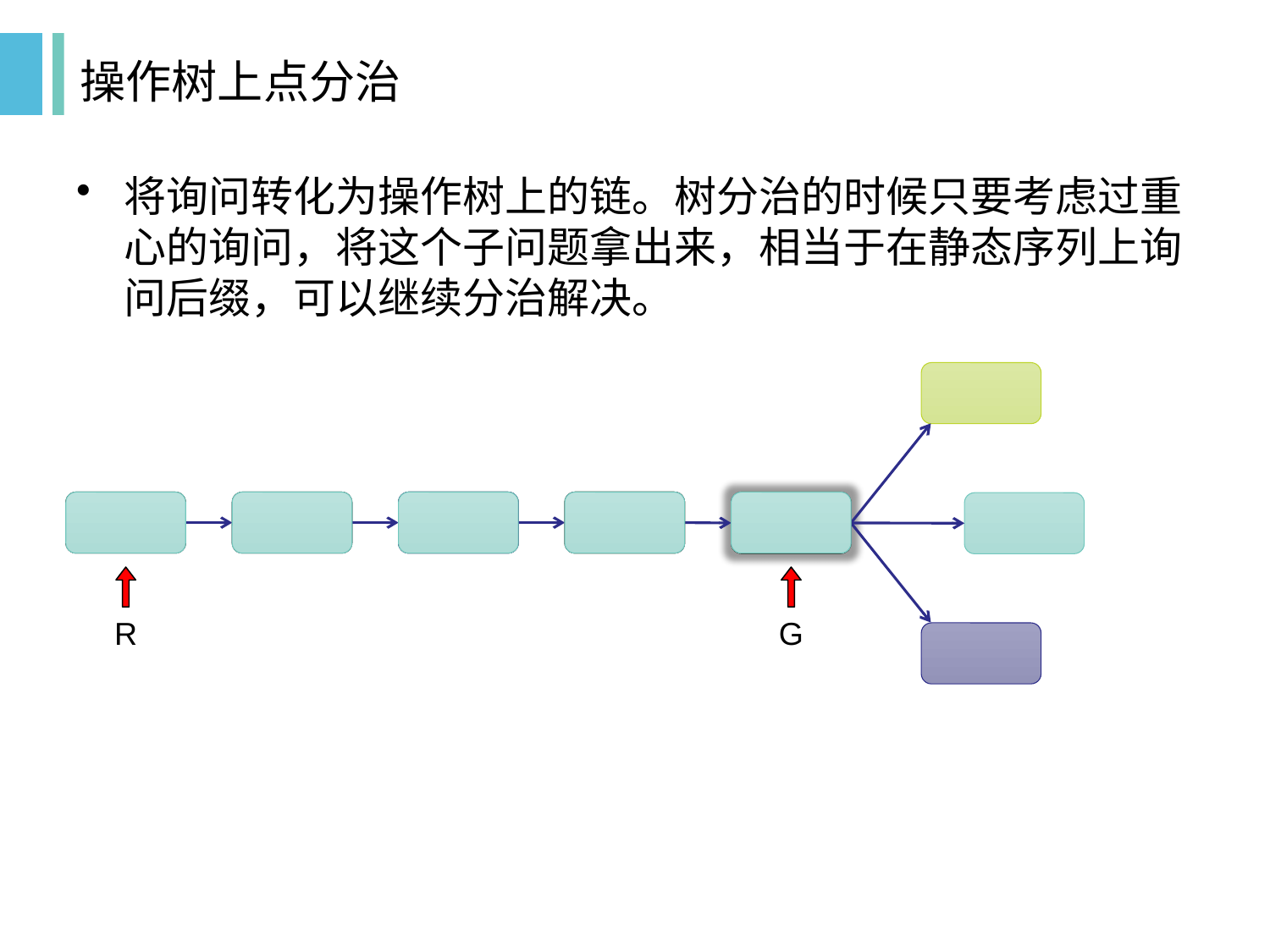

# 操作树上点分治
将询问转化为操作树上的链。树分治的时候只要考虑过重心的询问，将这个子问题拿出来，相当于在静态序列上询问后缀，可以继续分治解决。

R

G